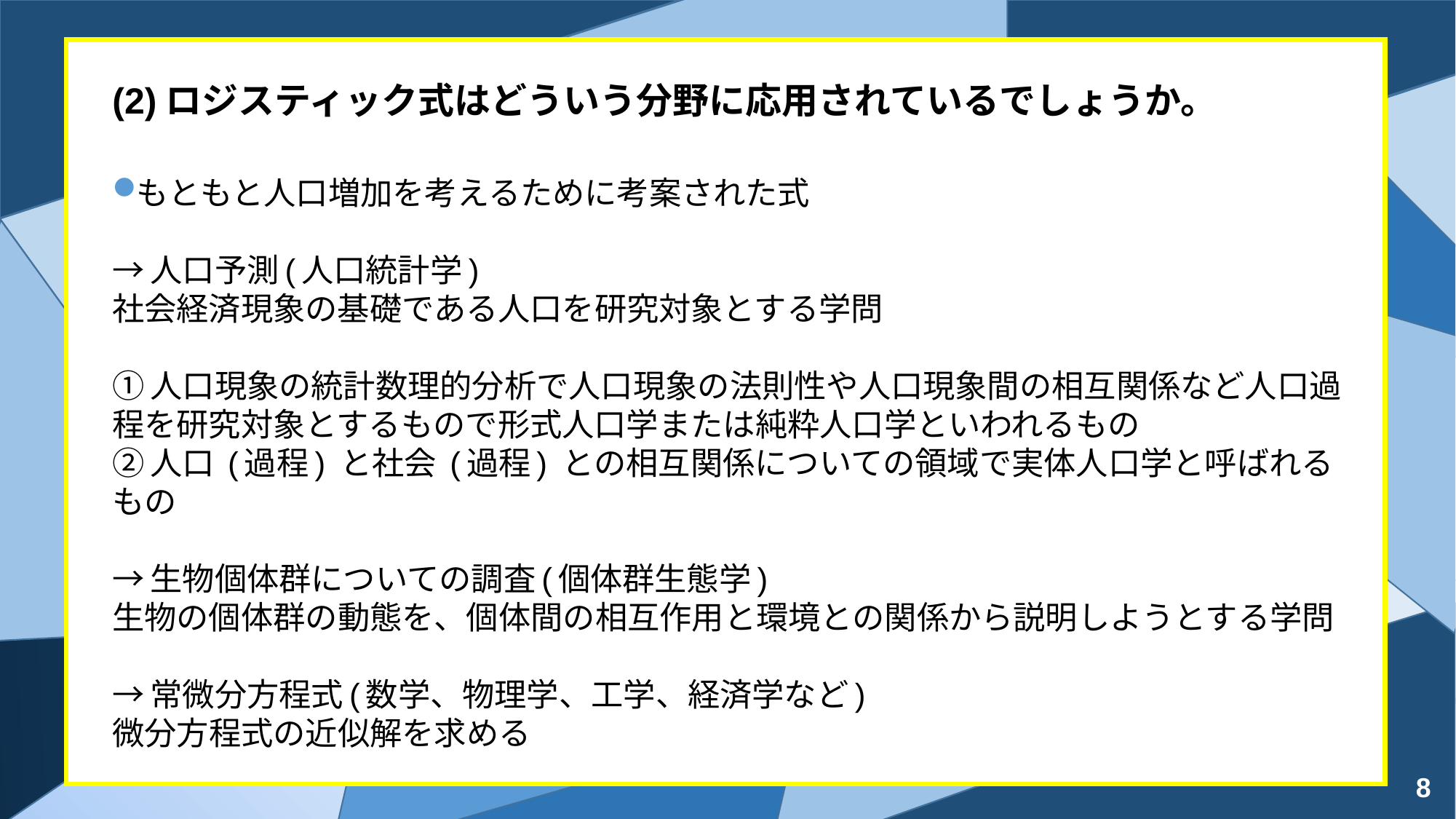

# (2)ロジスティック式はどういう分野に応用されているでしょうか。
もともと人口増加を考えるために考案された式

→人口予測(人口統計学)
社会経済現象の基礎である人口を研究対象とする学問

①人口現象の統計数理的分析で人口現象の法則性や人口現象間の相互関係など人口過程を研究対象とするもので形式人口学または純粋人口学といわれるもの
②人口 (過程) と社会 (過程) との相互関係についての領域で実体人口学と呼ばれるもの

→生物個体群についての調査(個体群生態学)
生物の個体群の動態を、個体間の相互作用と環境との関係から説明しようとする学問

→常微分方程式(数学、物理学、工学、経済学など)
微分方程式の近似解を求める

8